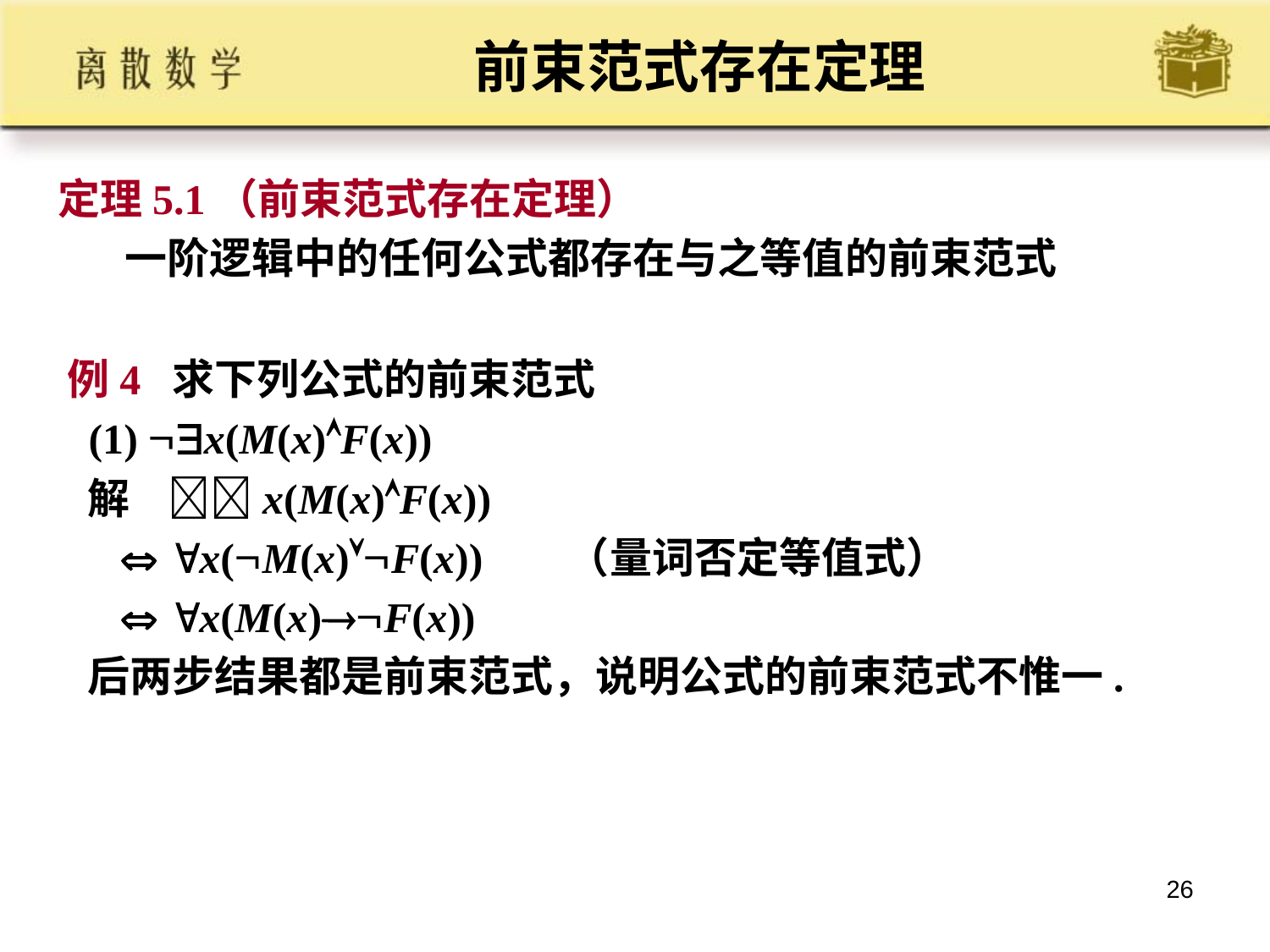

# 前束范式存在定理
定理5.1（前束范式存在定理）
      一阶逻辑中的任何公式都存在与之等值的前束范式
例4  求下列公式的前束范式
  (1) ¬∃x(M(x)∧F(x))
解    ¬∃x(M(x)∧F(x))
   ⇔ ∀x(¬M(x)∨¬F(x))       （量词否定等值式）
   ⇔ ∀x(M(x)→¬F(x))
后两步结果都是前束范式，说明公式的前束范式不惟一.
26